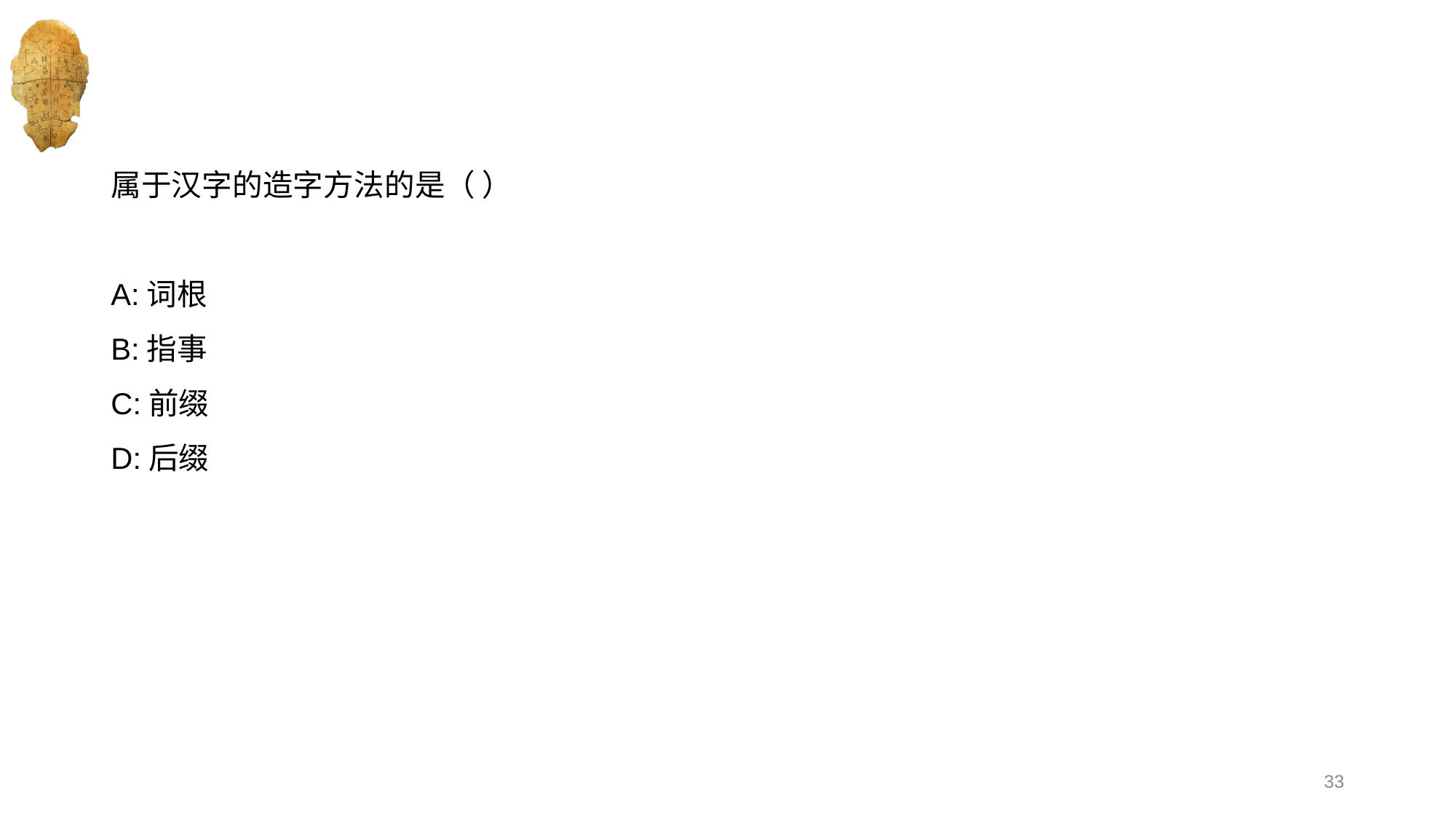

#
属于汉字的造字方法的是（ ）

A:词根
B:指事
C:前缀
D:后缀

33